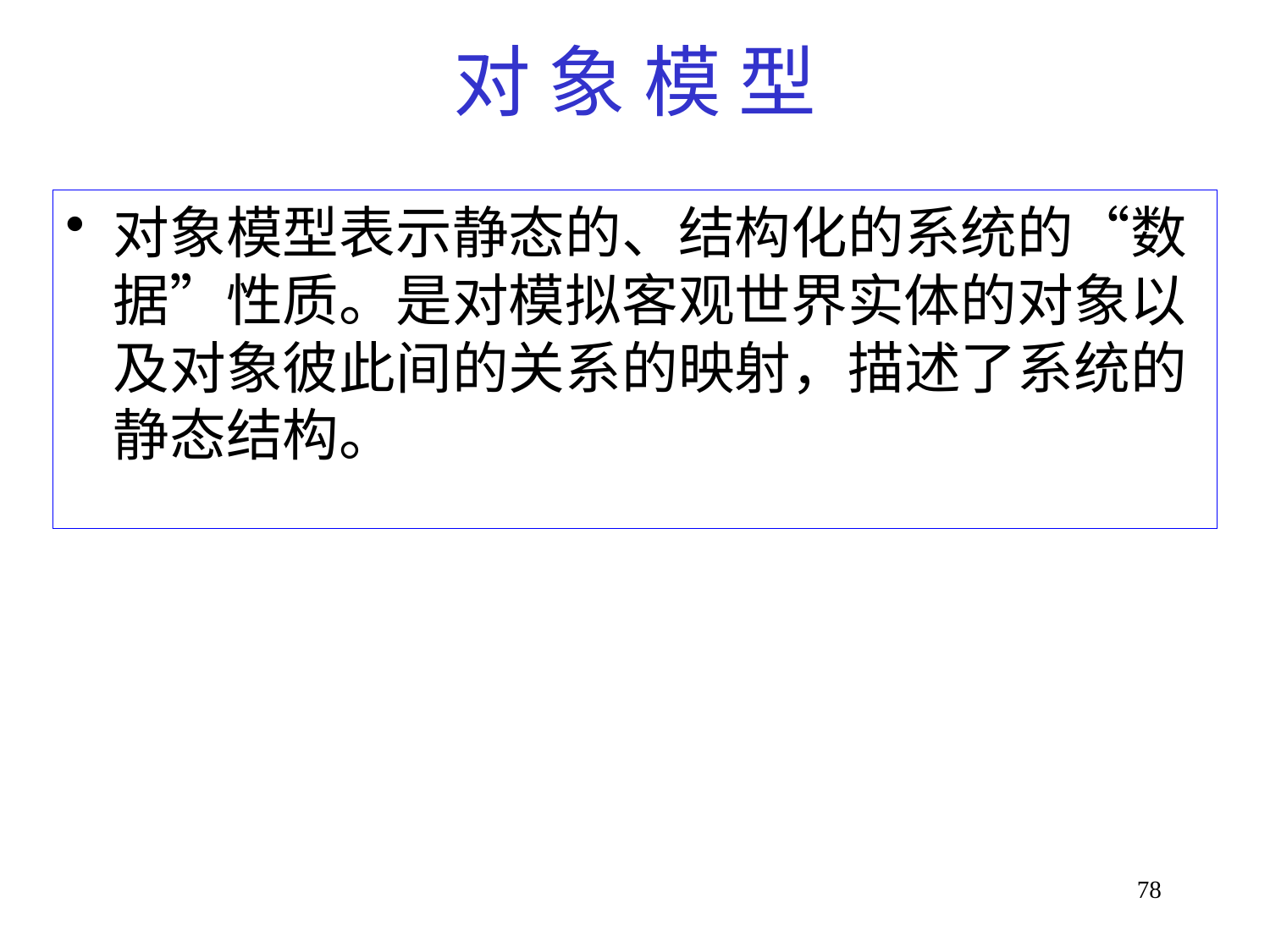

# 对 象 模 型
对象模型表示静态的、结构化的系统的“数据”性质。是对模拟客观世界实体的对象以及对象彼此间的关系的映射，描述了系统的静态结构。
78